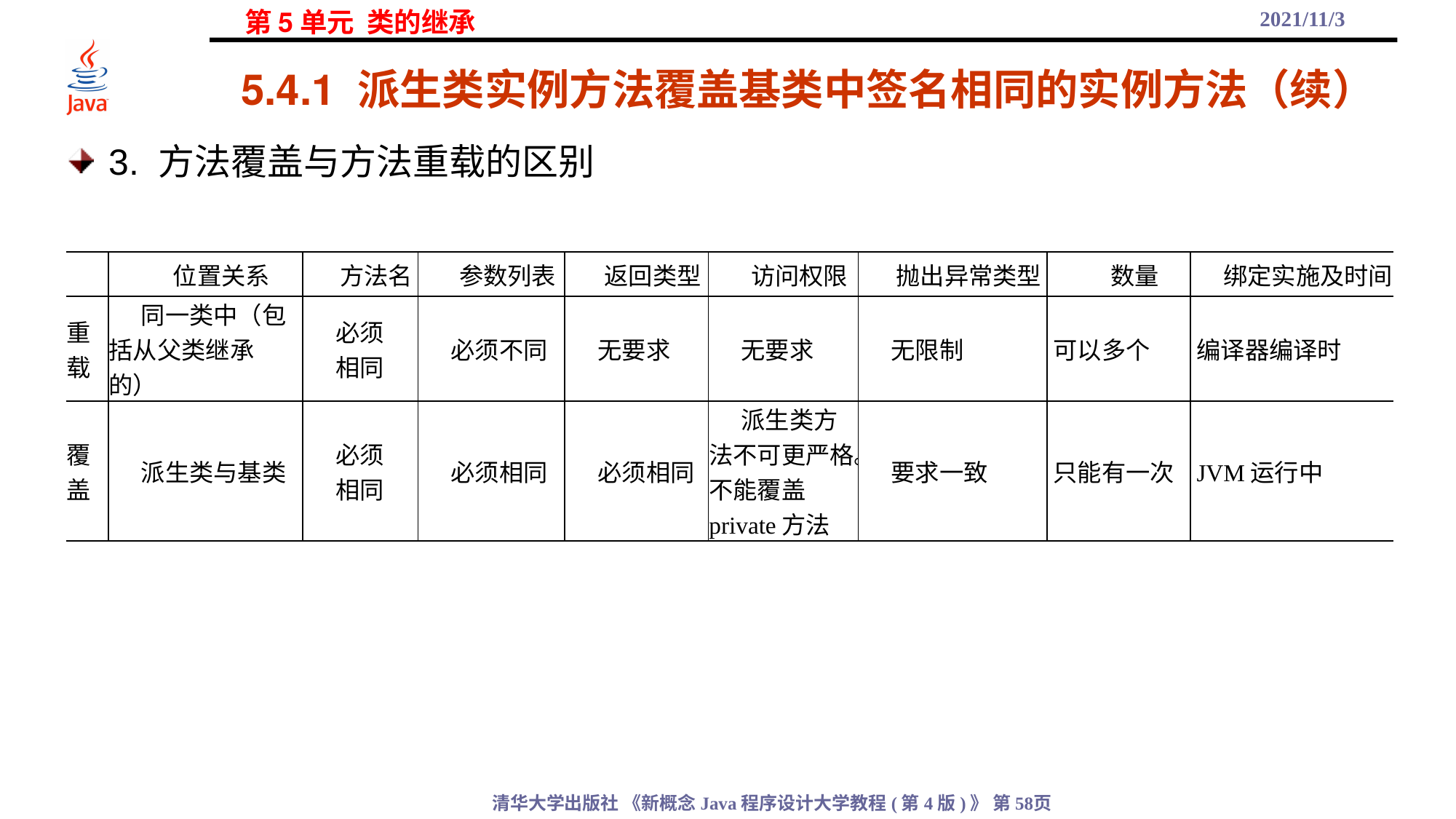

2021/11/3
# 5.4.1 派生类实例方法覆盖基类中签名相同的实例方法（续）
3. 方法覆盖与方法重载的区别
|  | 位置关系 | 方法名 | 参数列表 | 返回类型 | 访问权限 | 抛出异常类型 | 数量 | 绑定实施及时间 |
| --- | --- | --- | --- | --- | --- | --- | --- | --- |
| 重 载 | 同一类中（包括从父类继承的） | 必须 相同 | 必须不同 | 无要求 | 无要求 | 无限制 | 可以多个 | 编译器编译时 |
| 覆 盖 | 派生类与基类 | 必须 相同 | 必须相同 | 必须相同 | 派生类方法不可更严格。不能覆盖private方法 | 要求一致 | 只能有一次 | JVM运行中 |